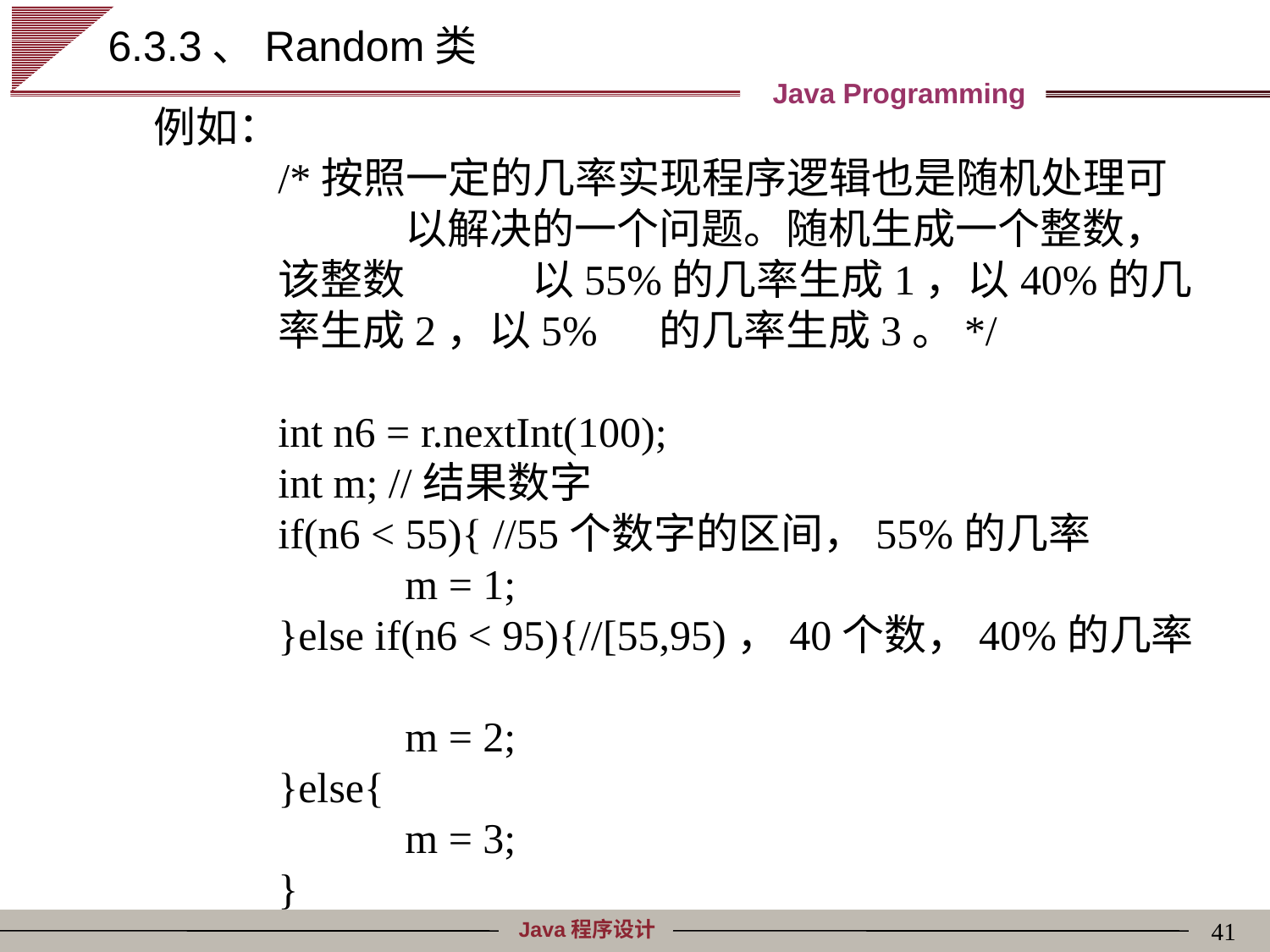

# 6.3.3、Random类
例如：
	/*按照一定的几率实现程序逻辑也是随机处理可	以解决的一个问题。随机生成一个整数，该整数	以55%的几率生成1，以40%的几率生成2，以5%	的几率生成3。*/

	int n6 = r.nextInt(100);
	int m; //结果数字
	if(n6 < 55){ //55个数字的区间，55%的几率
		m = 1;
	}else if(n6 < 95){//[55,95)，40个数，40%的几率
		m = 2;
	}else{
		m = 3;
	}